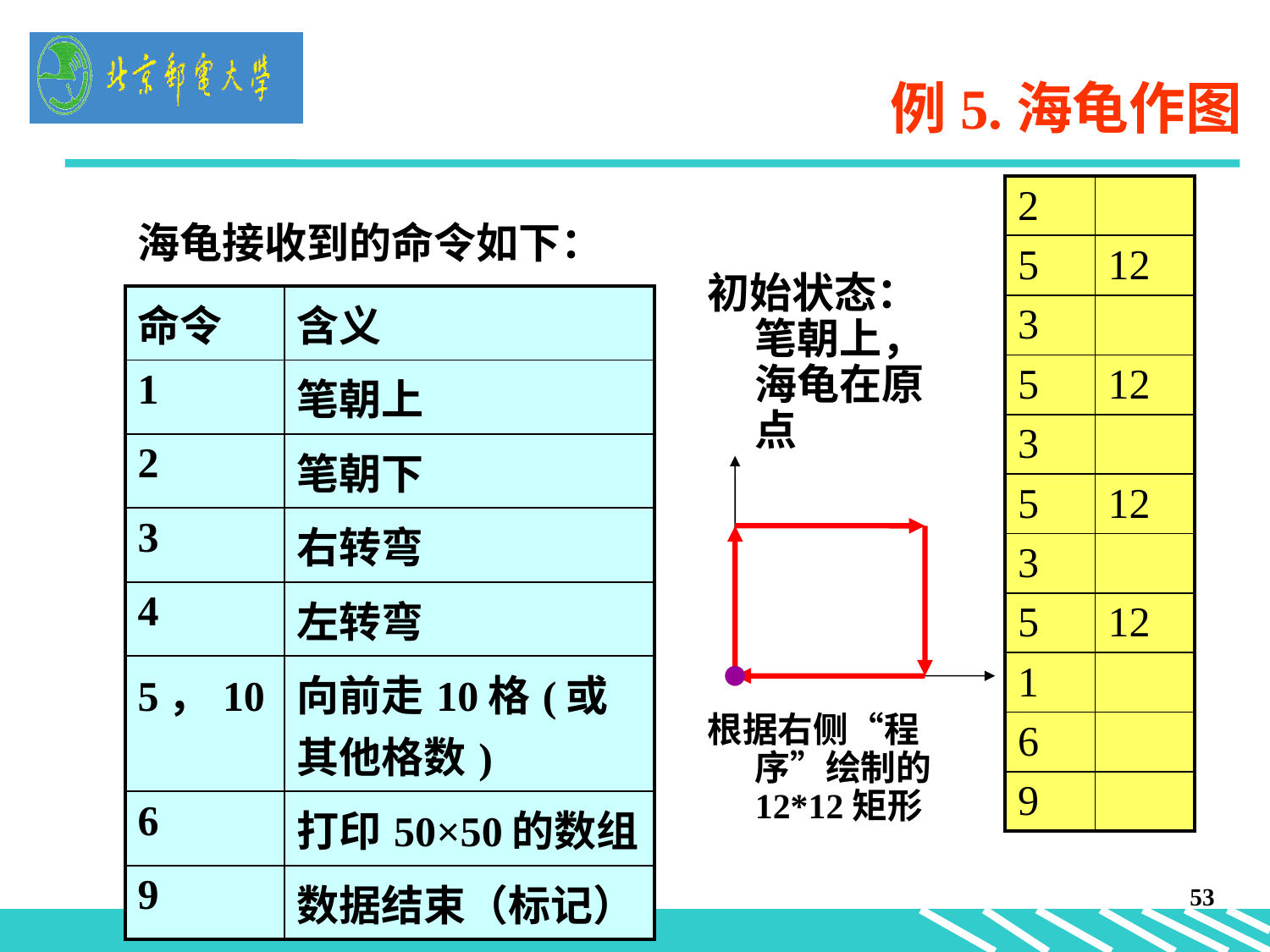

# 例5.海龟作图
| 2 |  |
| --- | --- |
| 5 | 12 |
| 3 |  |
| 5 | 12 |
| 3 |  |
| 5 | 12 |
| 3 |  |
| 5 | 12 |
| 1 |  |
| 6 |  |
| 9 |  |

海龟接收到的命令如下：
初始状态：笔朝上，海龟在原点
| 命令 | 含义 |
| --- | --- |
| 1 | 笔朝上 |
| 2 | 笔朝下 |
| 3 | 右转弯 |
| 4 | 左转弯 |
| 5，10 | 向前走10格(或其他格数) |
| 6 | 打印50×50的数组 |
| 9 | 数据结束（标记） |

根据右侧“程序”绘制的12*12矩形
53